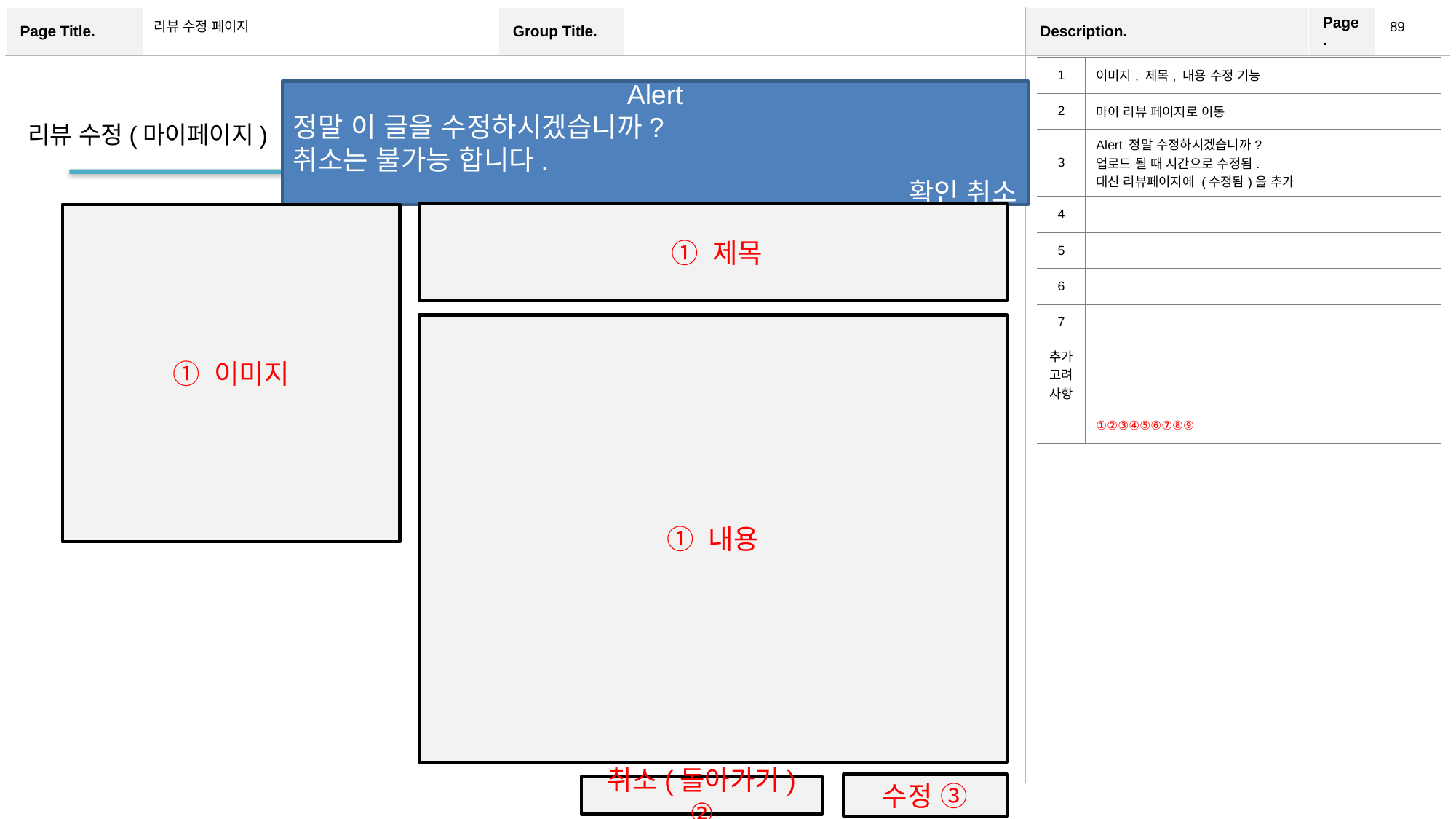

89
# 리뷰 수정 페이지

| 1 | 이미지, 제목, 내용 수정 기능 |
| --- | --- |
| 2 | 마이 리뷰 페이지로 이동 |
| 3 | Alert 정말 수정하시겠습니까? 업로드 될 때 시간으로 수정됨. 대신 리뷰페이지에 (수정됨)을 추가 |
| 4 |  |
| 5 |  |
| 6 |  |
| 7 |  |
| 추가 고려 사항 |  |
|  | ①②③④⑤⑥⑦⑧⑨ |
Alert
정말 이 글을 수정하시겠습니까?
취소는 불가능 합니다.
	확인 취소
리뷰 수정(마이페이지)
 ① 제목
① 이미지
① 내용
수정 ③
취소(돌아가기) ②